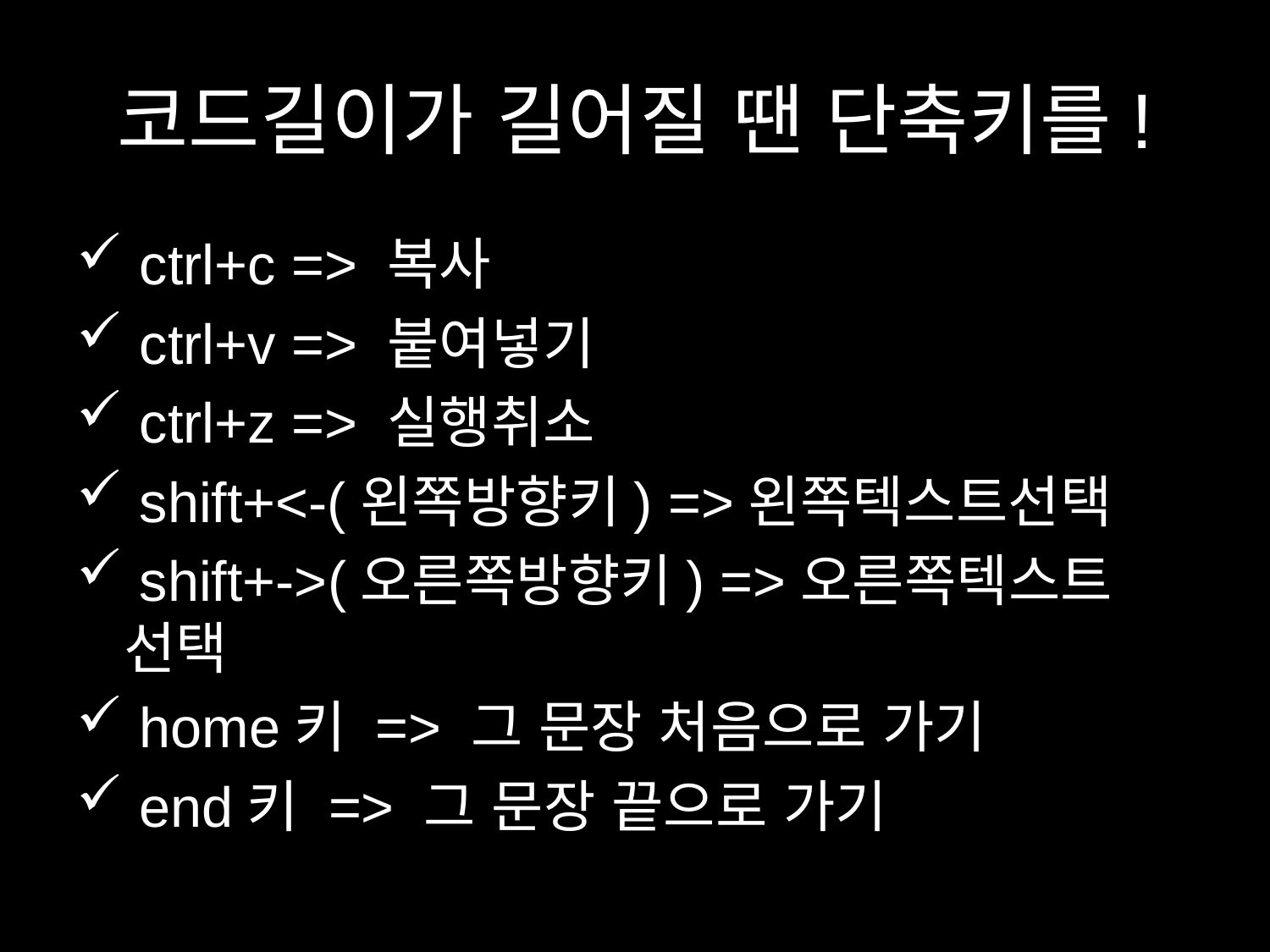

# 코드길이가 길어질 땐 단축키를!
 ctrl+c => 복사
 ctrl+v => 붙여넣기
 ctrl+z => 실행취소
 shift+<-(왼쪽방향키) =>왼쪽텍스트선택
 shift+->(오른쪽방향키) =>오른쪽텍스트 선택
 home키 => 그 문장 처음으로 가기
 end키 => 그 문장 끝으로 가기